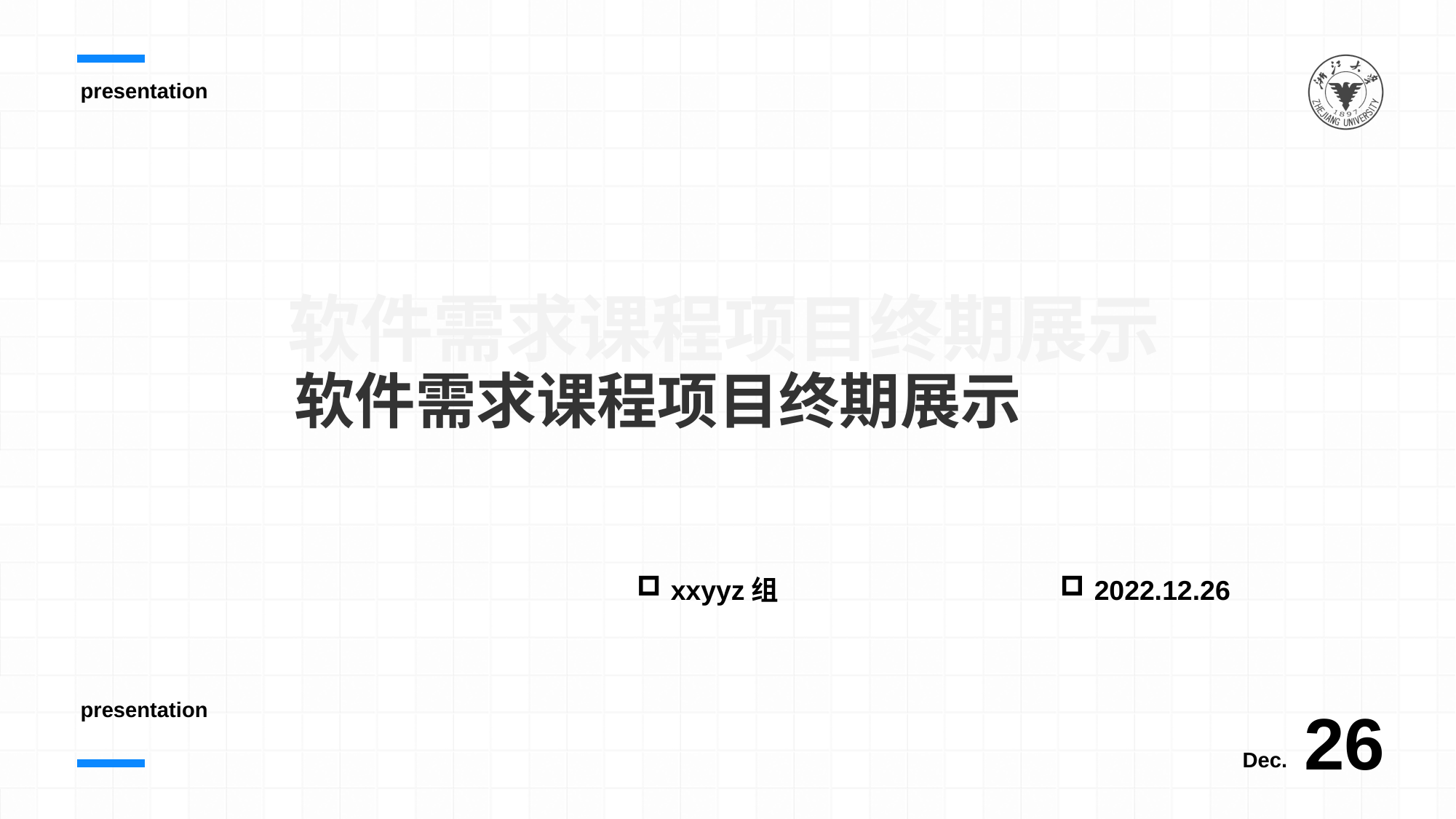

presentation
软件需求课程项目终期展示
软件需求课程项目终期展示
xxyyz组
2022.12.26
presentation
26
Dec.